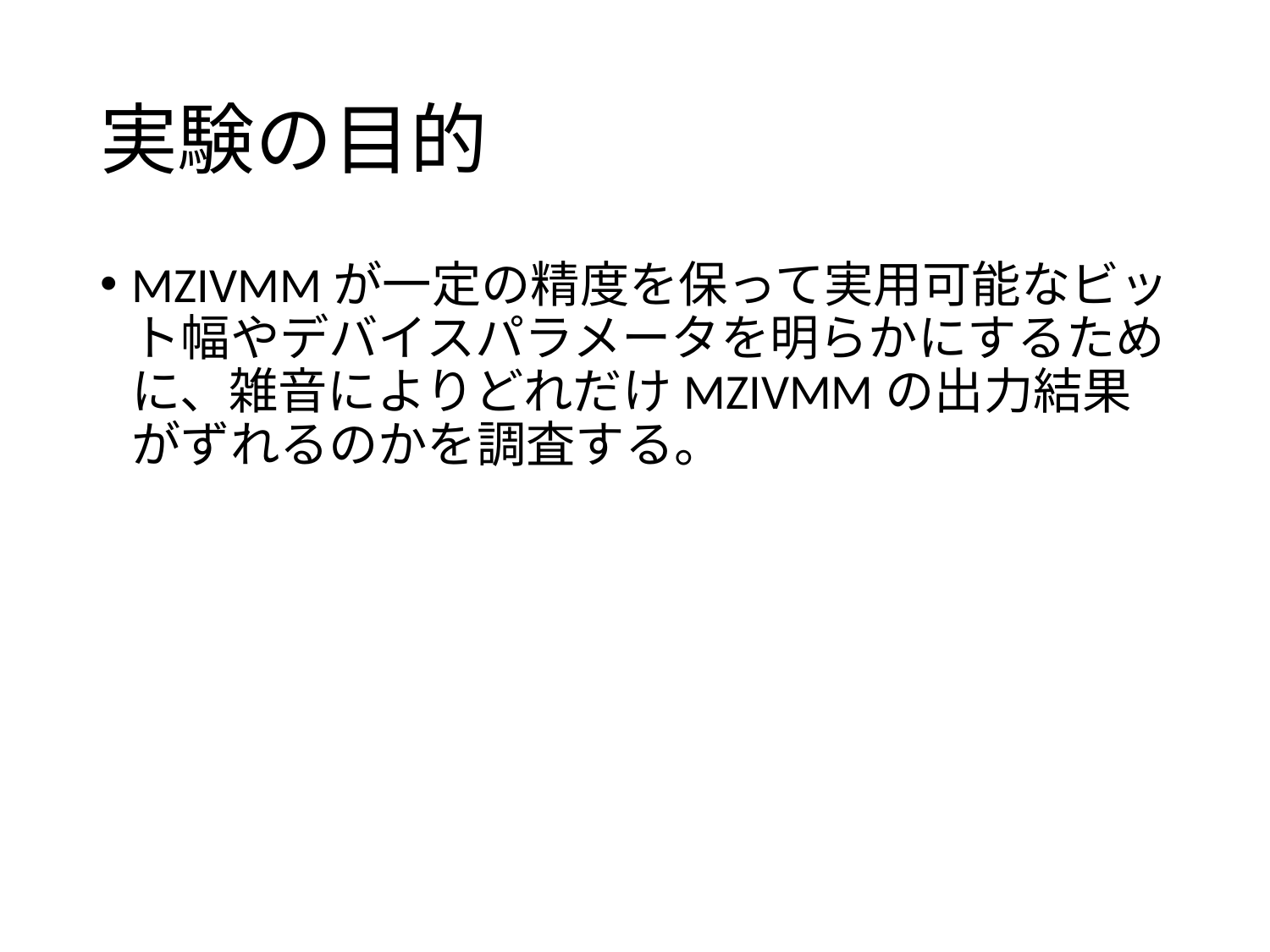

# 実験の目的
MZIVMMが一定の精度を保って実用可能なビット幅やデバイスパラメータを明らかにするために、雑音によりどれだけMZIVMMの出力結果がずれるのかを調査する。